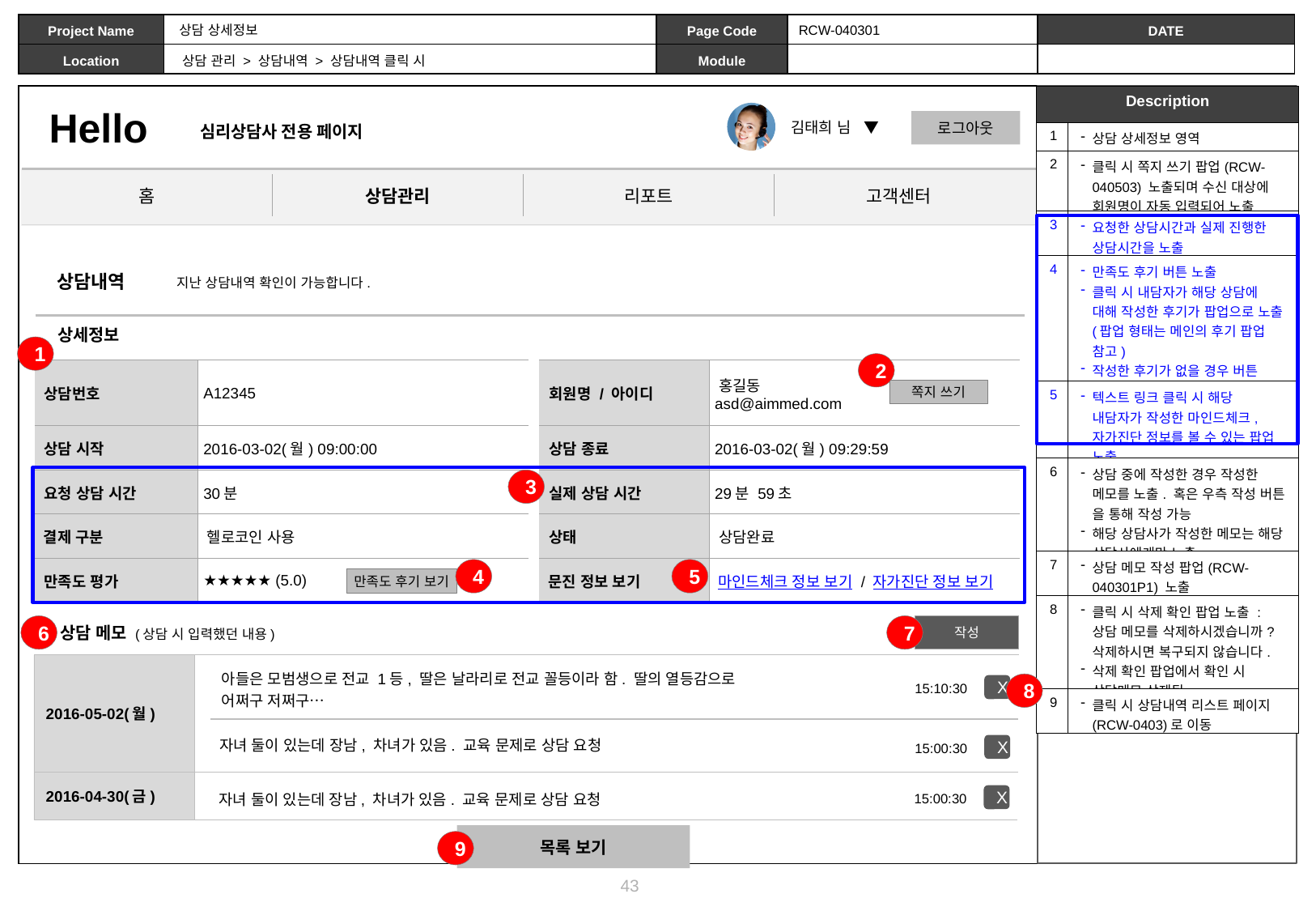

상담 상세정보
RCW-040301
상담 관리 > 상담내역 > 상담내역 클릭 시
| Description |  |
| --- | --- |
| 1 | 상담 상세정보 영역 |
| 2 | 클릭 시 쪽지 쓰기 팝업(RCW-040503) 노출되며 수신 대상에 회원명이 자동 입력되어 노출 |
| 3 | 요청한 상담시간과 실제 진행한 상담시간을 노출 |
| 4 | 만족도 후기 버튼 노출 클릭 시 내담자가 해당 상담에 대해 작성한 후기가 팝업으로 노출 (팝업 형태는 메인의 후기 팝업 참고) 작성한 후기가 없을 경우 버튼 비활성화 노출 |
| 5 | 텍스트 링크 클릭 시 해당 내담자가 작성한 마인드체크, 자가진단 정보를 볼 수 있는 팝업 노출 |
| 6 | 상담 중에 작성한 경우 작성한 메모를 노출. 혹은 우측 작성 버튼 을 통해 작성 가능 해당 상담사가 작성한 메모는 해당 상담사에게만 노출 |
| 7 | 상담 메모 작성 팝업(RCW-040301P1) 노출 |
| 8 | 클릭 시 삭제 확인 팝업 노출 : 상담 메모를 삭제하시겠습니까? 삭제하시면 복구되지 않습니다. 삭제 확인 팝업에서 확인 시 상담메모 삭제됨 |
| 9 | 클릭 시 상담내역 리스트 페이지(RCW-0403)로 이동 |

상담내역
지난 상담내역 확인이 가능합니다.
상세정보
1
2
| 상담번호 | A12345 |  | 회원명 / 아이디 | 홍길동 asd@aimmed.com |
| --- | --- | --- | --- | --- |
| 상담 시작 | 2016-03-02(월) 09:00:00 |  | 상담 종료 | 2016-03-02(월) 09:29:59 |
| 요청 상담 시간 | 30분 |  | 실제 상담 시간 | 29분 59초 |
| 결제 구분 | 헬로코인 사용 |  | 상태 | 상담완료 |
| 만족도 평가 | ★★★★★ (5.0) |  | 문진 정보 보기 | 마인드체크 정보 보기 / 자가진단 정보 보기 |
쪽지 쓰기

3
4
5
만족도 후기 보기
6
7
작성
상담 메모 (상담 시 입력했던 내용)
2016-05-02(월)
아들은 모범생으로 전교 1등, 딸은 날라리로 전교 꼴등이라 함. 딸의 열등감으로
어쩌구 저쩌구…
15:10:30
8
X
자녀 둘이 있는데 장남, 차녀가 있음. 교육 문제로 상담 요청
15:00:30
X
2016-04-30(금)
자녀 둘이 있는데 장남, 차녀가 있음. 교육 문제로 상담 요청
15:00:30
X
목록 보기
9
43